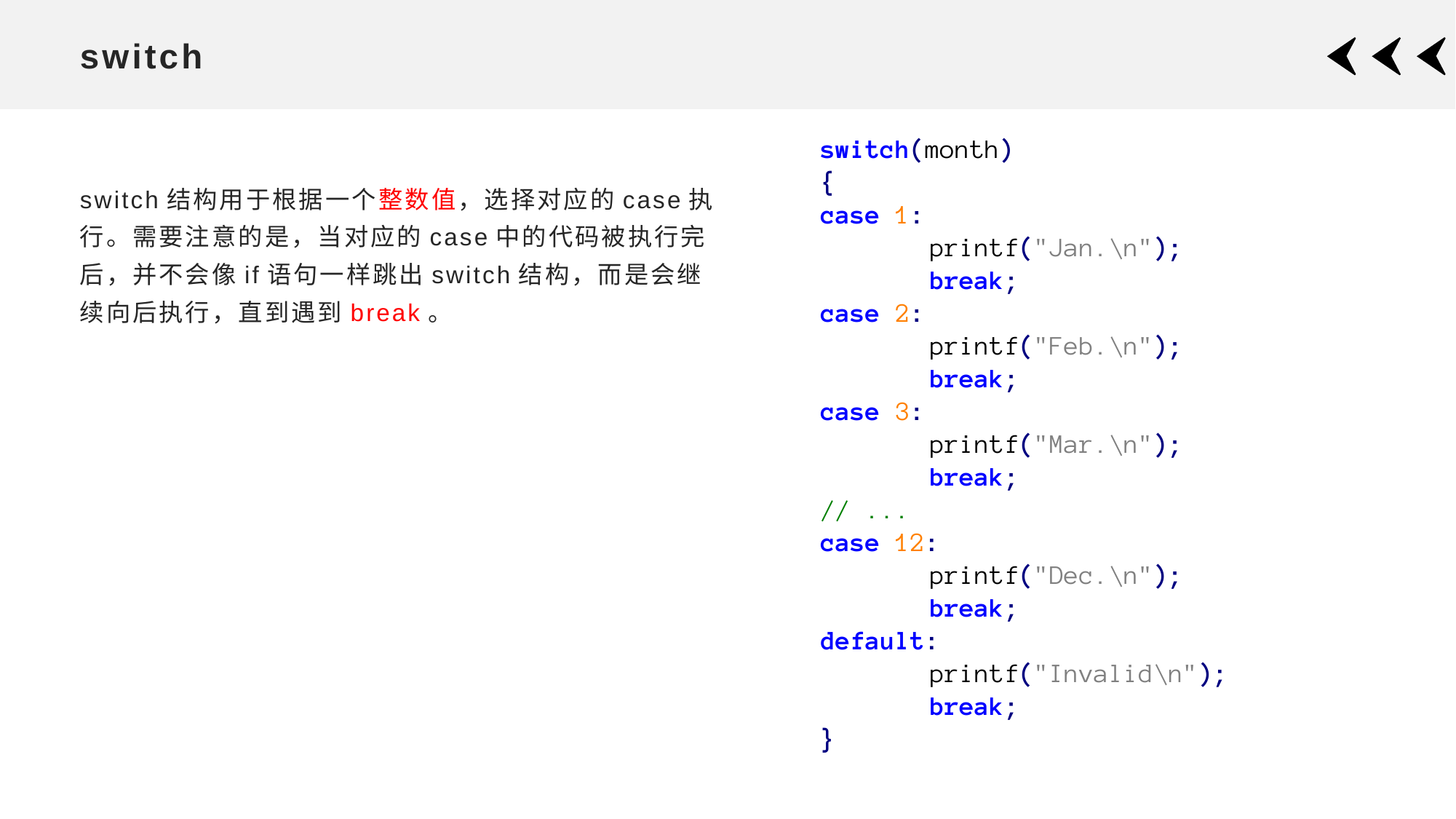

# switch
switch(month)
{
case 1:
	printf("Jan.\n");
	break;
case 2:
	printf("Feb.\n");
	break;
case 3:
	printf("Mar.\n");
	break;
// ...
case 12:
	printf("Dec.\n");
	break;
default:
	printf("Invalid\n");
	break;
}
switch结构用于根据一个整数值，选择对应的case执行。需要注意的是，当对应的case中的代码被执行完后，并不会像if语句一样跳出switch结构，而是会继续向后执行，直到遇到break。